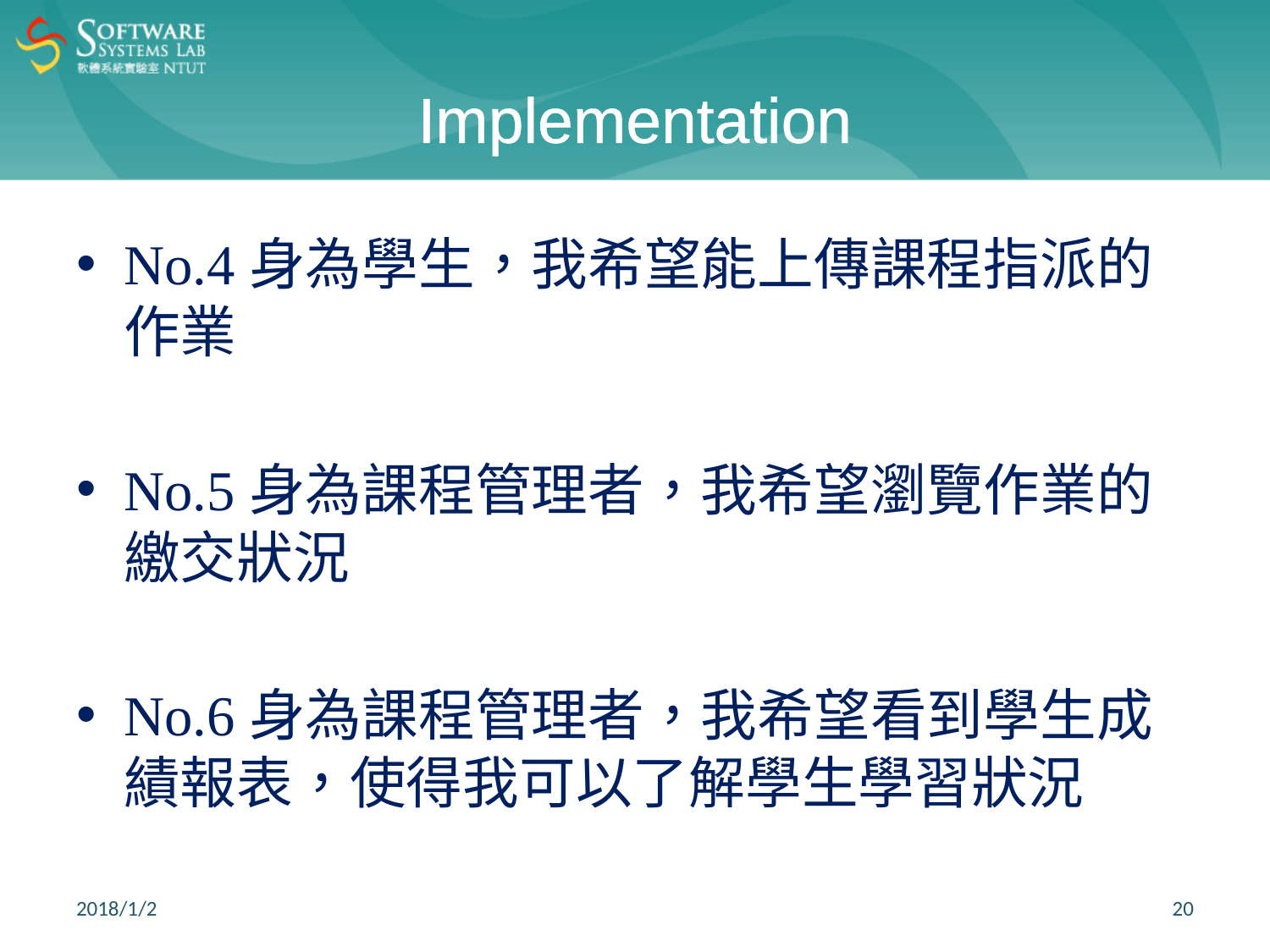

# Implementation
No.4身為學生，我希望能上傳課程指派的作業

No.5身為課程管理者，我希望瀏覽作業的繳交狀況

No.6身為課程管理者，我希望看到學生成績報表，使得我可以了解學生學習狀況
2018/1/2
20